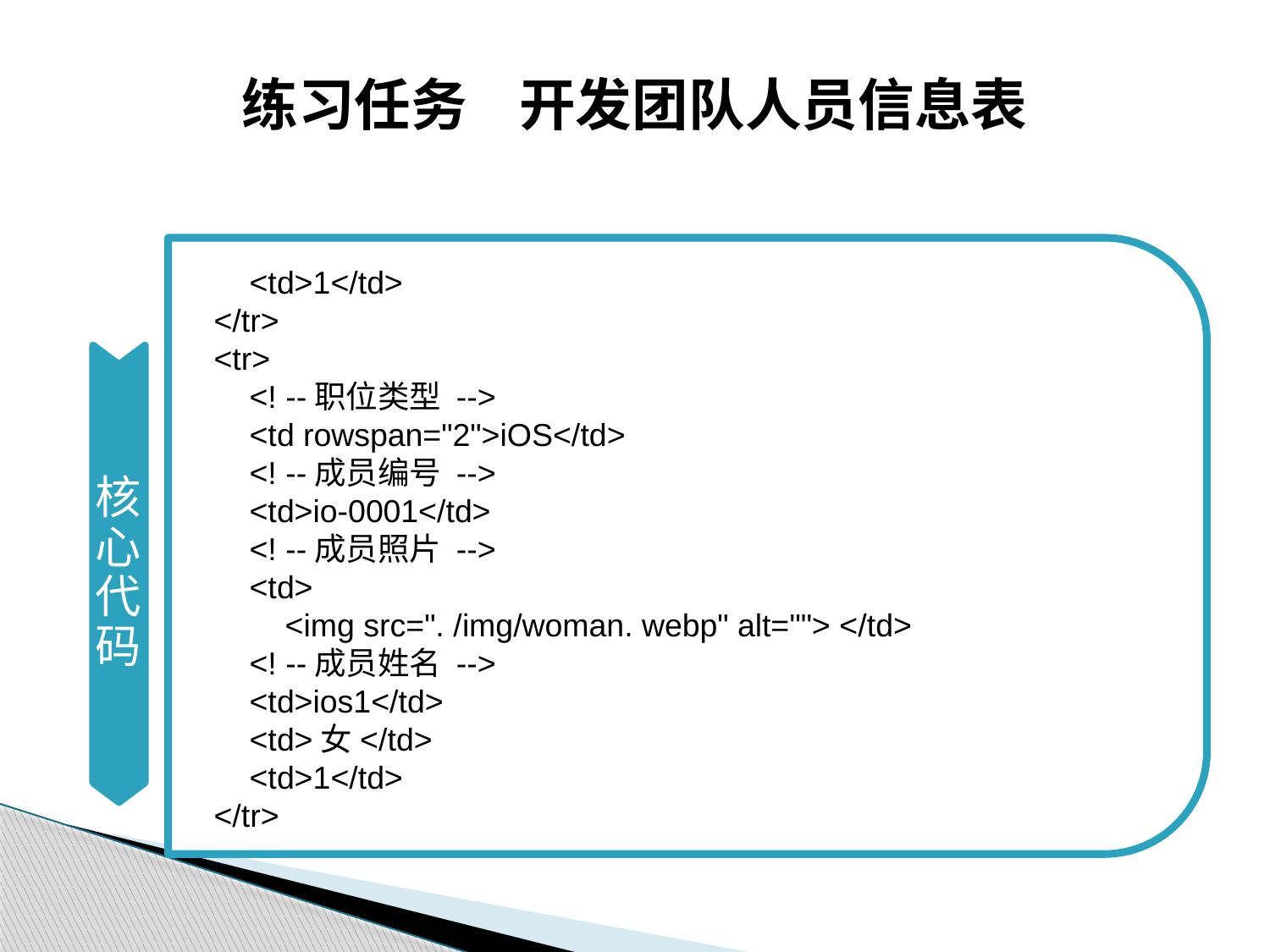

# 练习任务    开发团队人员信息表

核心代码
        <td>1</td>
    </tr>
    <tr>
        <! --职位类型 -->
        <td rowspan="2">iOS</td>
        <! --成员编号 -->
        <td>io-0001</td>
        <! --成员照片 -->
        <td>
            <img src=". /img/woman. webp" alt=""> </td>
        <! --成员姓名 -->
        <td>ios1</td>
        <td>女</td>
        <td>1</td>
    </tr>